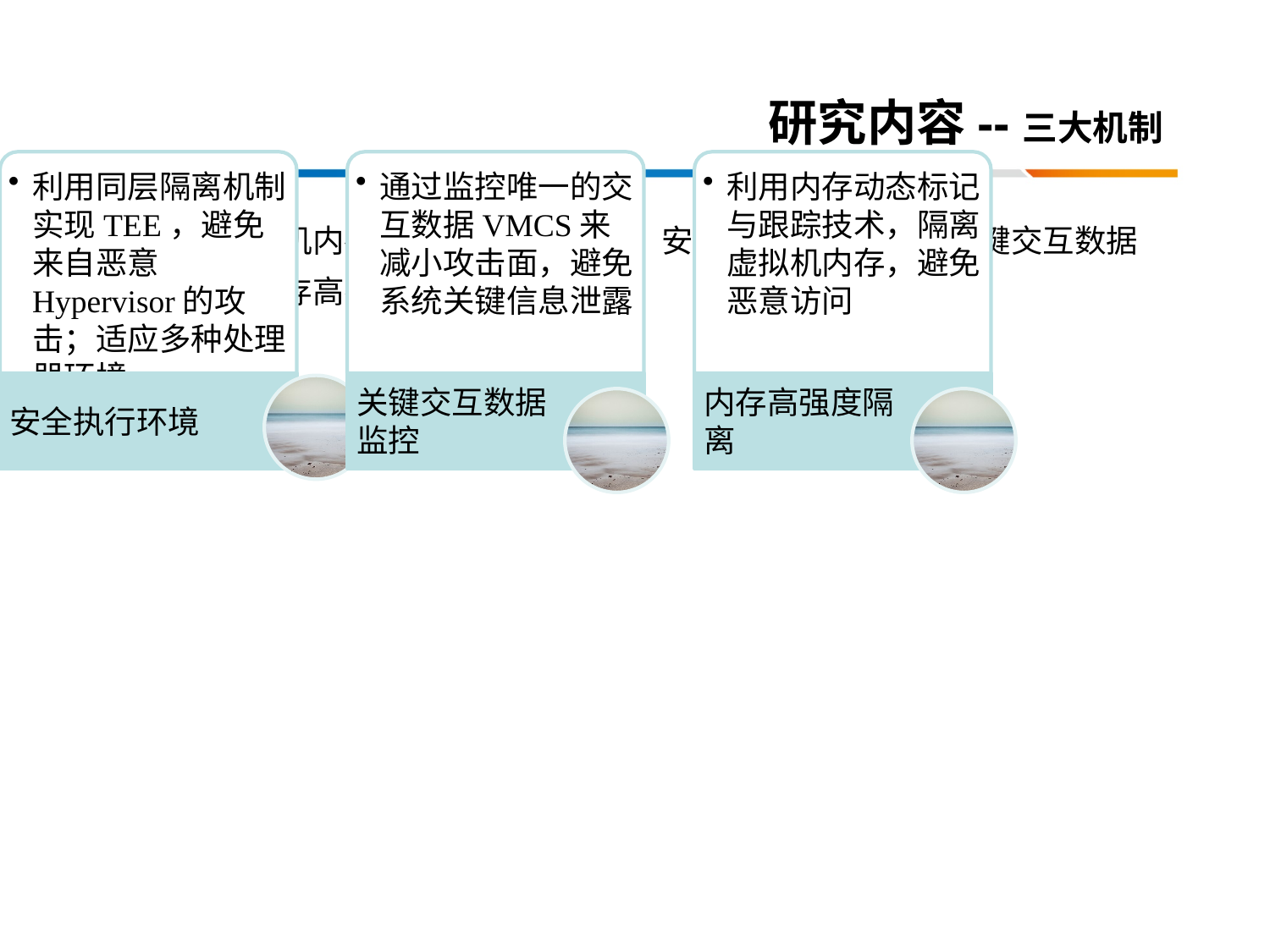

# 研究内容--三大机制
对于虚拟机内存安全防护有三部分：安全执行环境创建、关键交互数据监控和内存高强度隔离机制。
利用同层隔离机制实现TEE，避免来自恶意Hypervisor的攻击；适应多种处理器环境
通过监控唯一的交互数据VMCS来减小攻击面，避免系统关键信息泄露
利用内存动态标记与跟踪技术，隔离虚拟机内存，避免恶意访问
安全执行环境
关键交互数据监控
内存高强度隔离